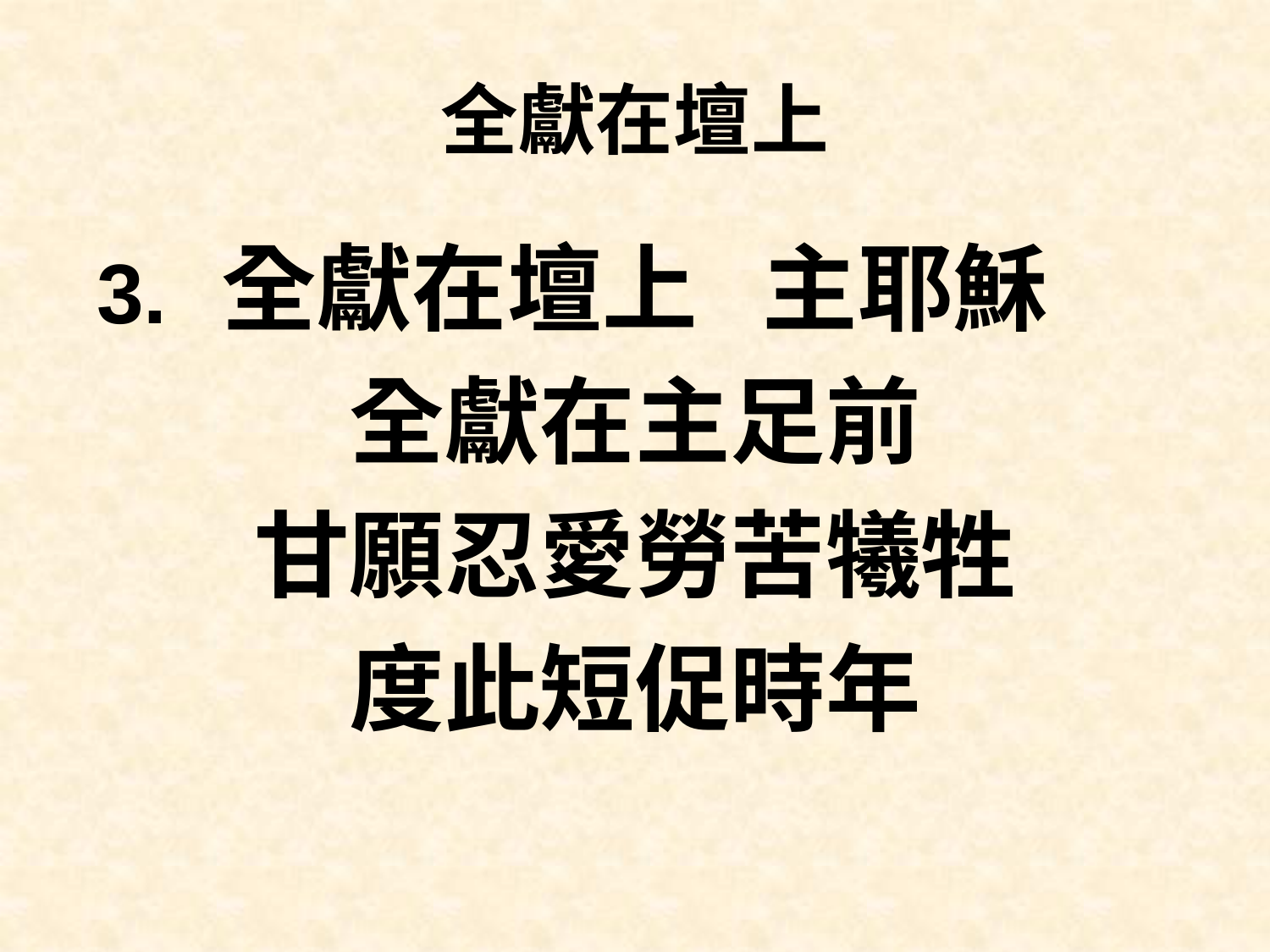

# 全獻在壇上
全獻在壇上   主耶穌
全獻在主足前
甘願忍愛勞苦犧牲
度此短促時年
3.